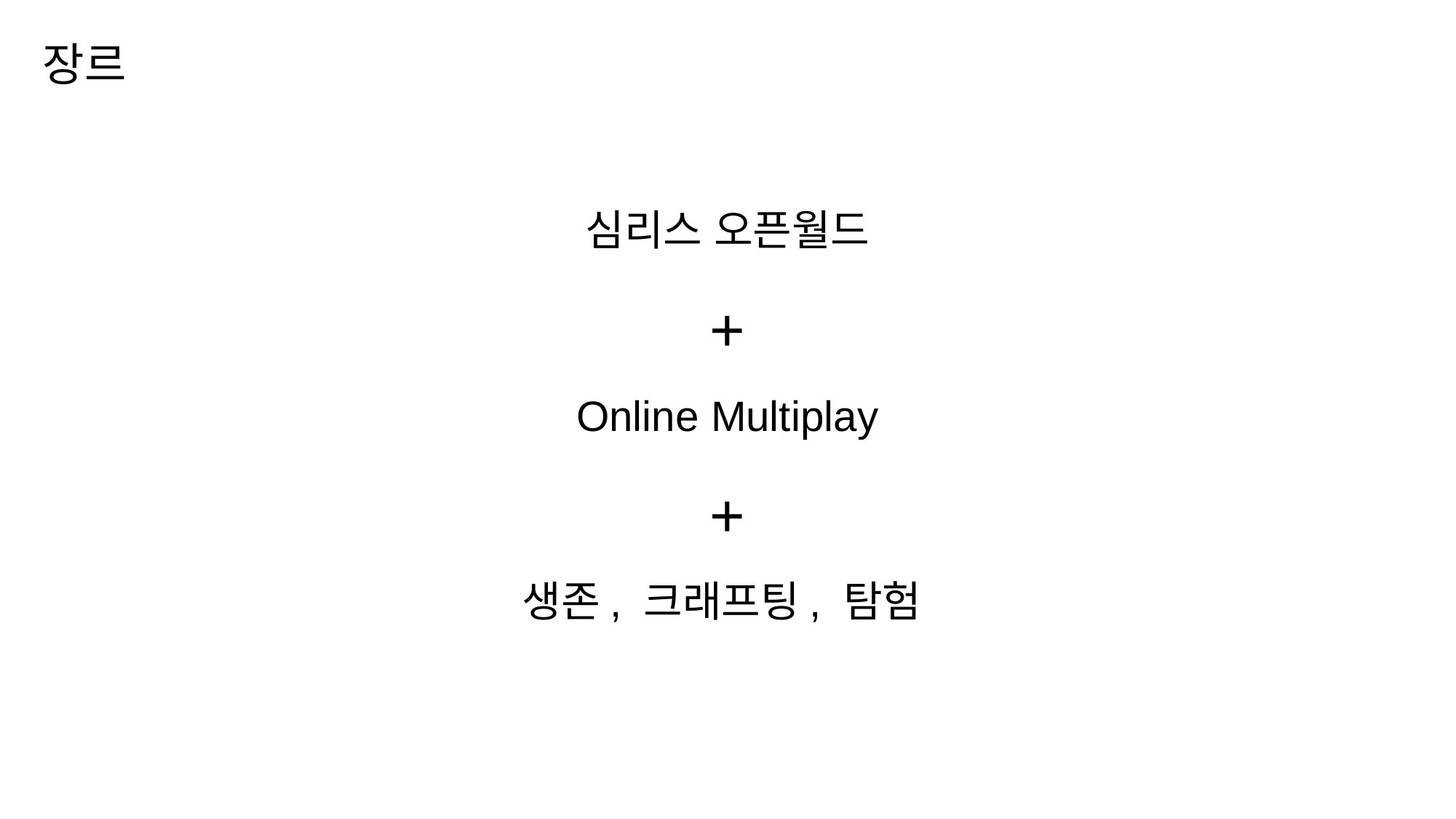

장르
심리스 오픈월드
+
Online Multiplay
+
생존, 크래프팅, 탐험